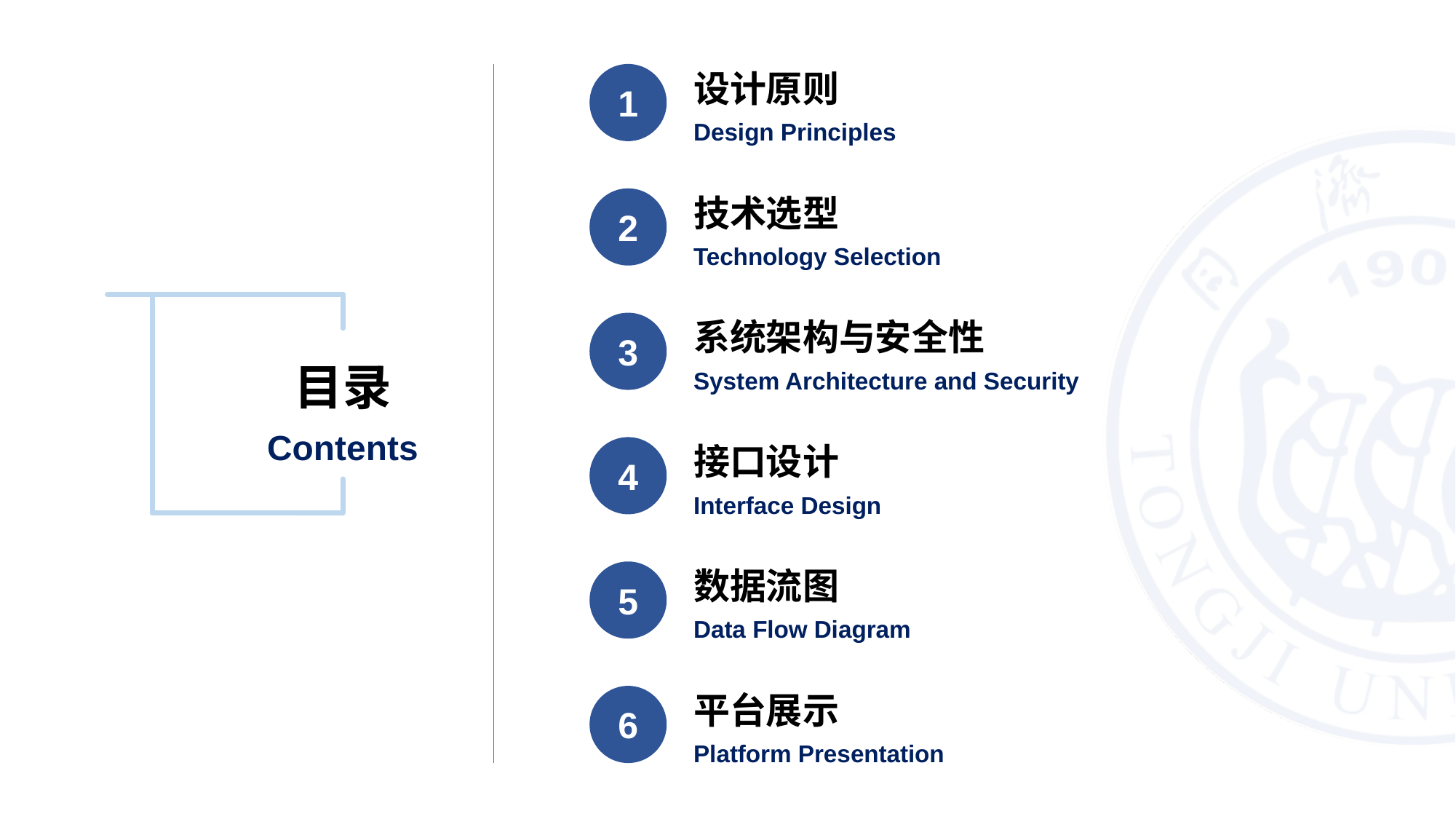

设计原则
Design Principles
1
技术选型
Technology Selection
2
系统架构与安全性
System Architecture and Security
3
目录
Contents
接口设计
Interface Design
4
数据流图
Data Flow Diagram
5
平台展示
Platform Presentation
6